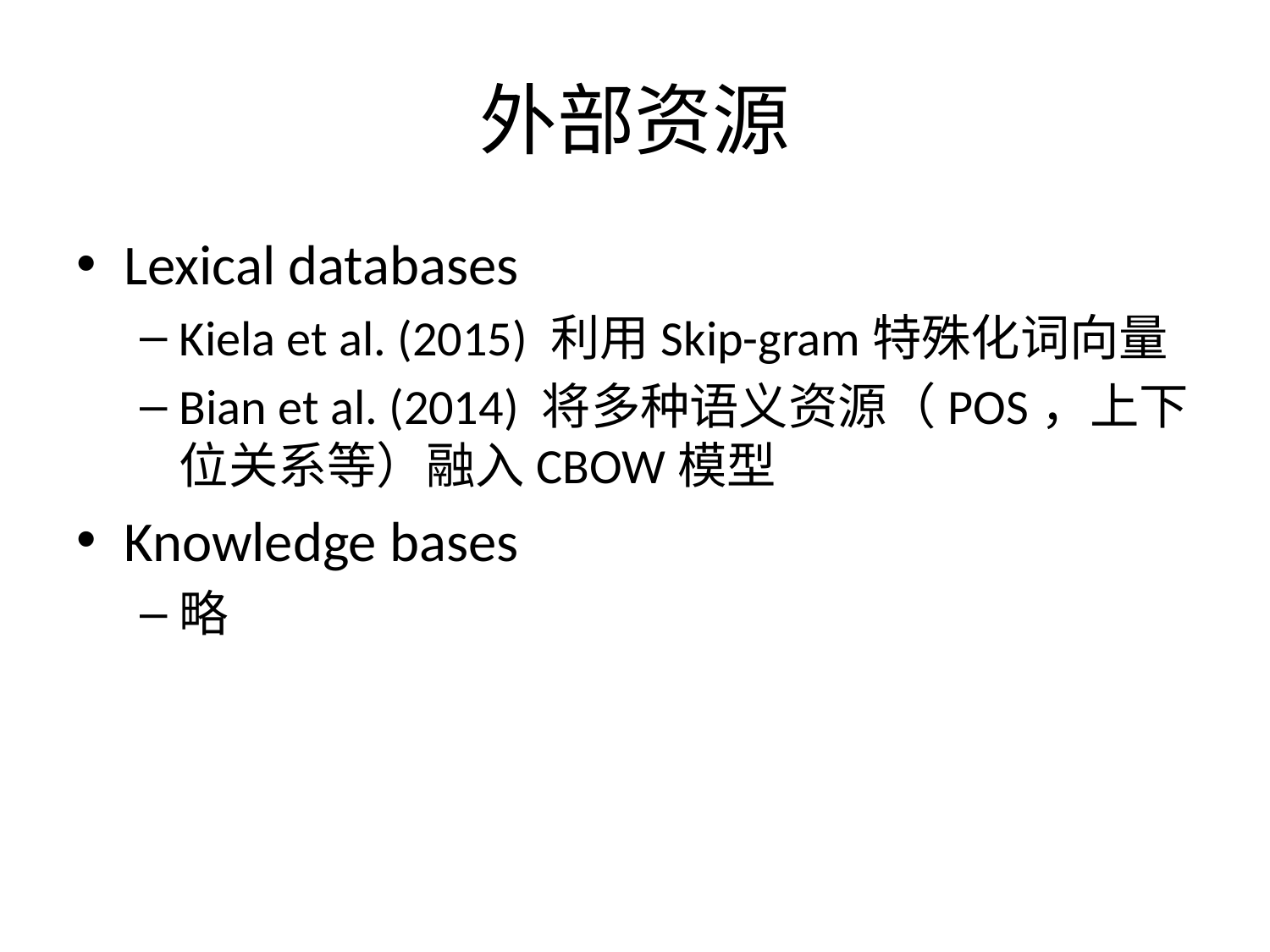

# 外部资源
Lexical databases
Kiela et al. (2015) 利用Skip-gram特殊化词向量
Bian et al. (2014) 将多种语义资源（POS，上下位关系等）融入CBOW模型
Knowledge bases
略